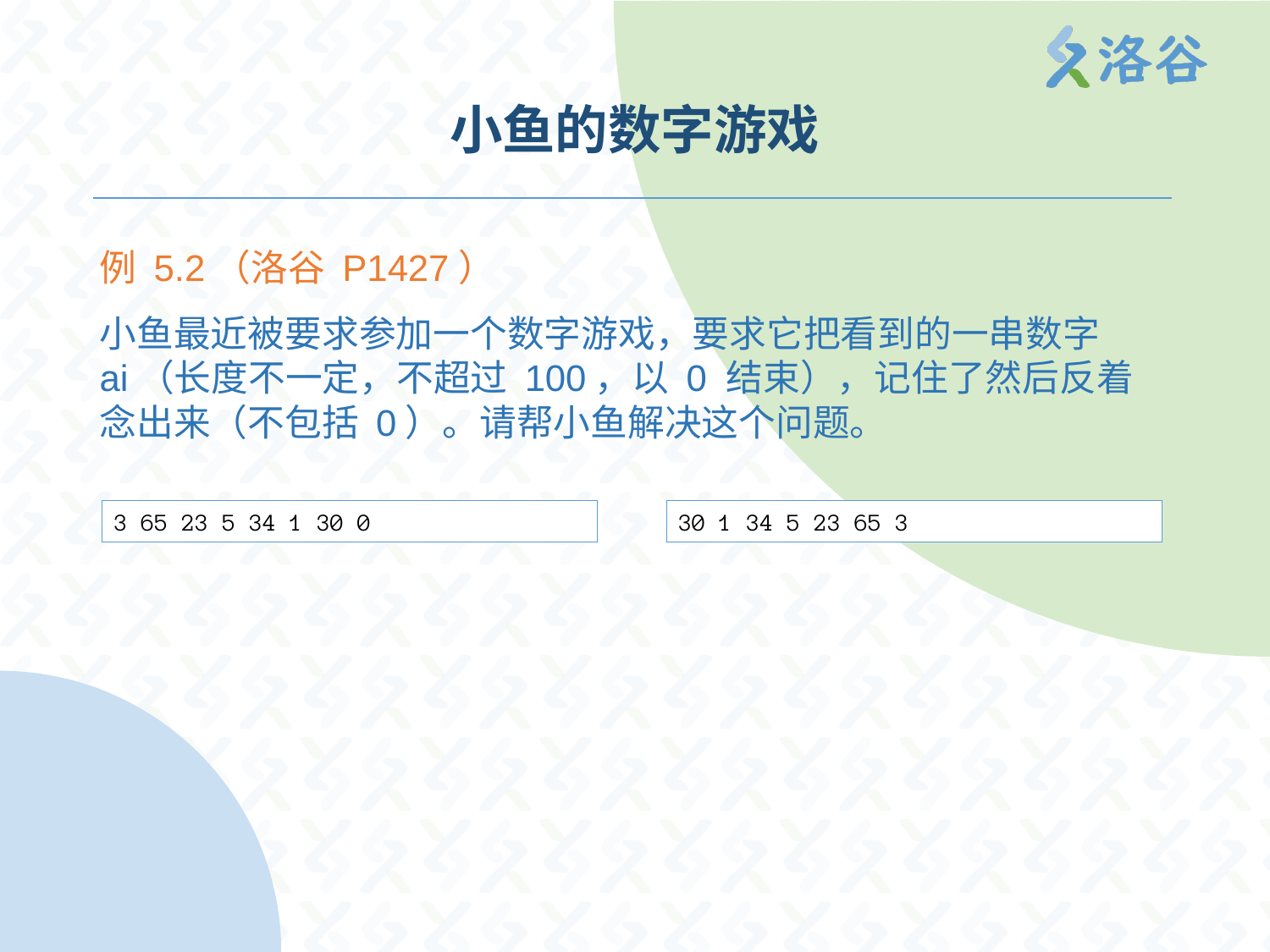

# 小鱼的数字游戏
例 5.2（洛谷 P1427）
小鱼最近被要求参加一个数字游戏，要求它把看到的一串数字ai（长度不一定，不超过 100，以 0 结束），记住了然后反着念出来（不包括 0）。请帮小鱼解决这个问题。

3 65 23 5 34 1 30 0
30 1 34 5 23 65 3